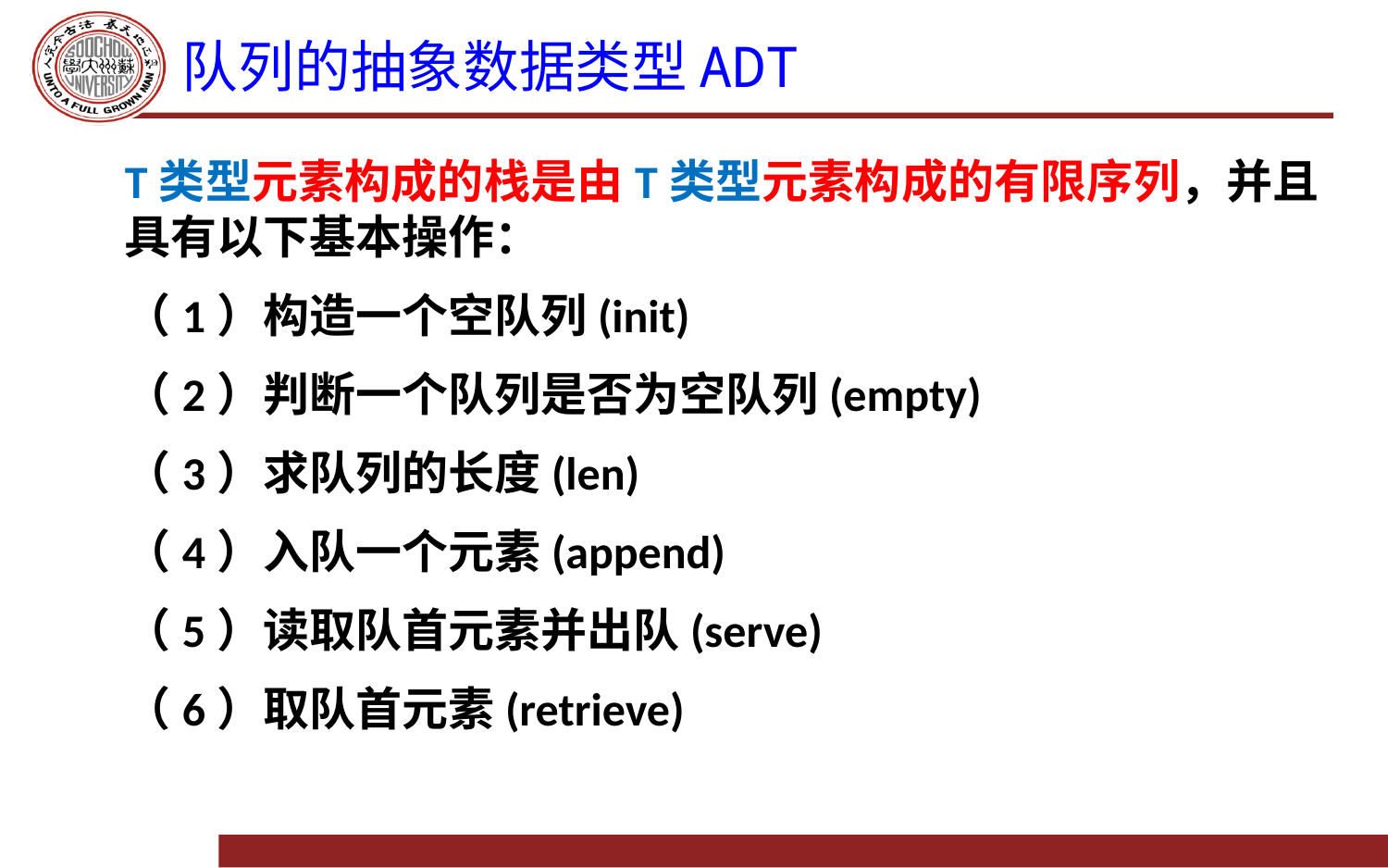

# 队列的抽象数据类型ADT
T类型元素构成的栈是由T类型元素构成的有限序列，并且具有以下基本操作：
（1）构造一个空队列(init)
（2）判断一个队列是否为空队列(empty)
（3）求队列的长度(len)
（4）入队一个元素(append)
（5）读取队首元素并出队(serve)
（6）取队首元素(retrieve)